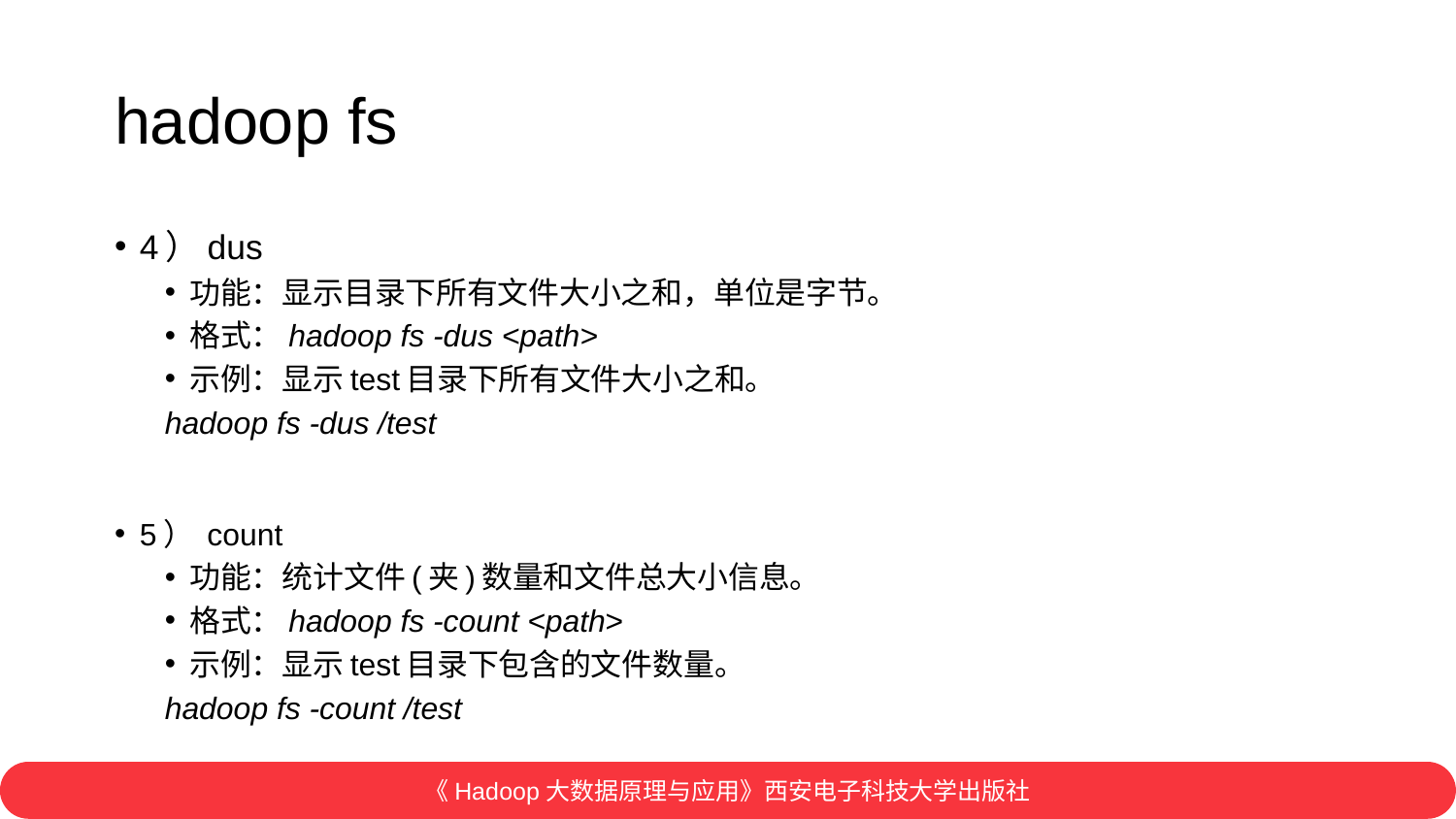

# hadoop fs
4）dus
功能：显示目录下所有文件大小之和，单位是字节。
格式：hadoop fs -dus <path>
示例：显示test目录下所有文件大小之和。
hadoop fs -dus /test

5） count
功能：统计文件(夹)数量和文件总大小信息。
格式：hadoop fs -count <path>
示例：显示test目录下包含的文件数量。
hadoop fs -count /test